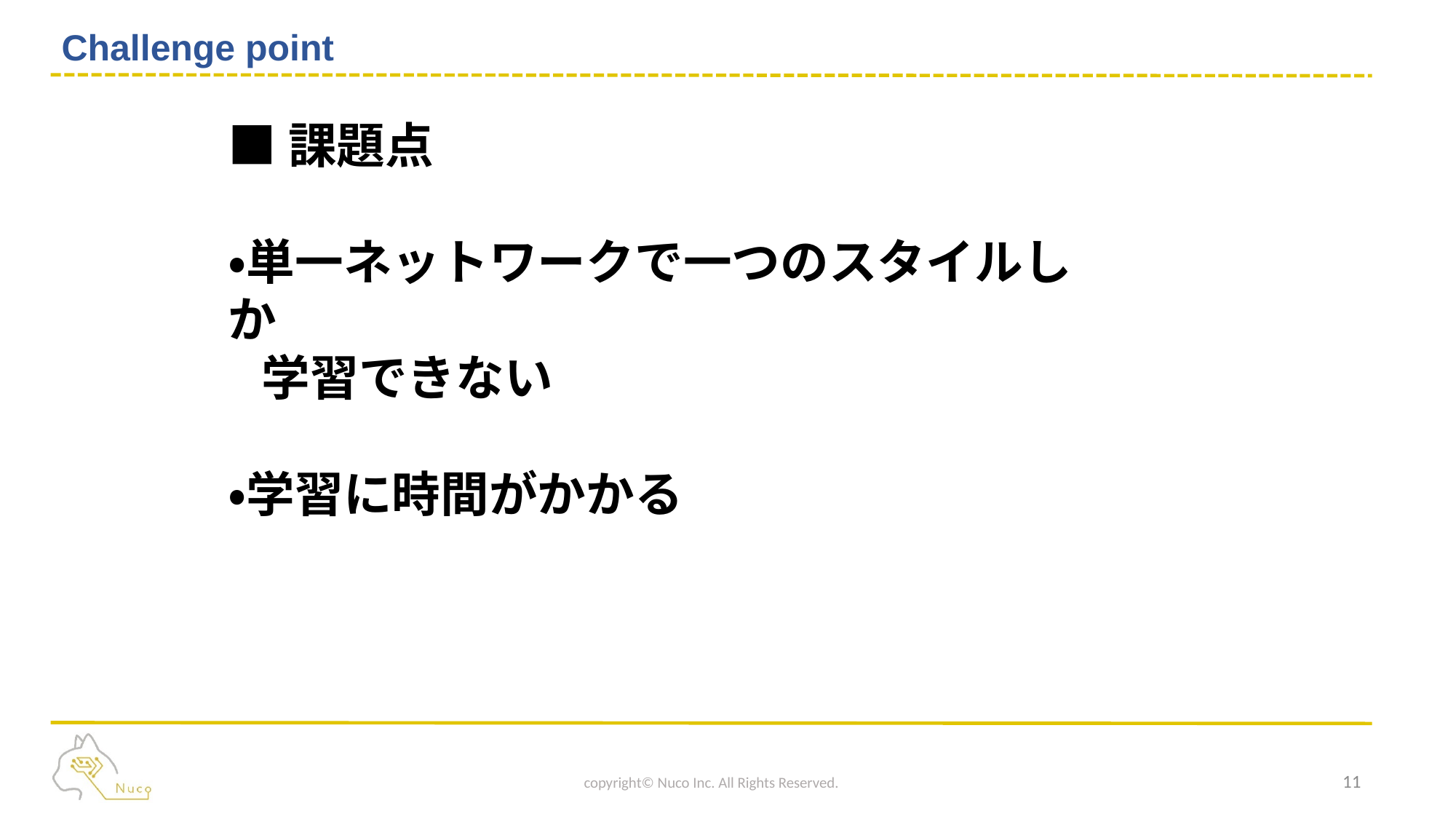

# Challenge point
■課題点

・単一ネットワークで一つのスタイルしか
  学習できない

・学習に時間がかかる
11